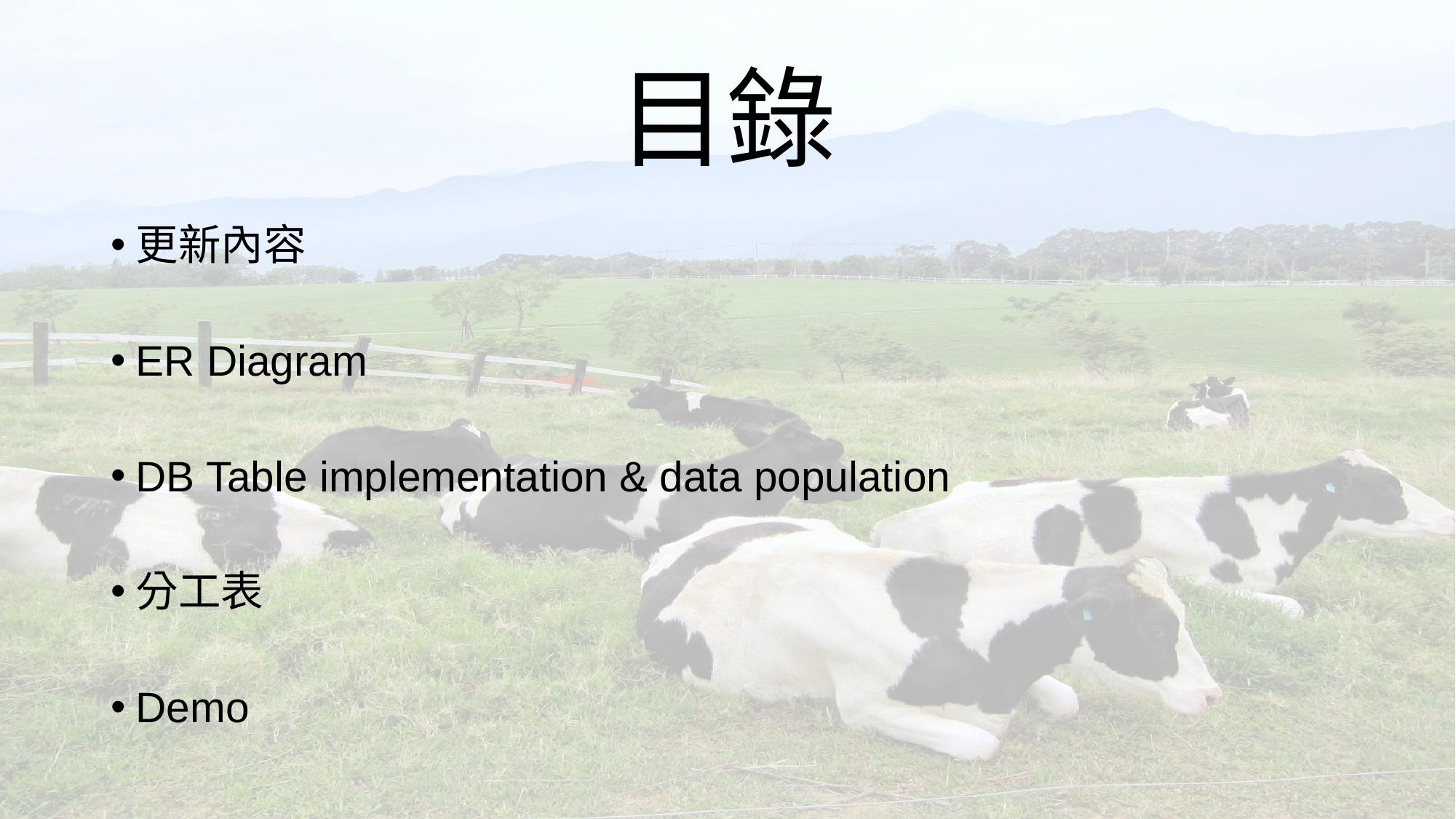

# 目錄
更新內容

ER Diagram

DB Table implementation & data population

分工表

Demo